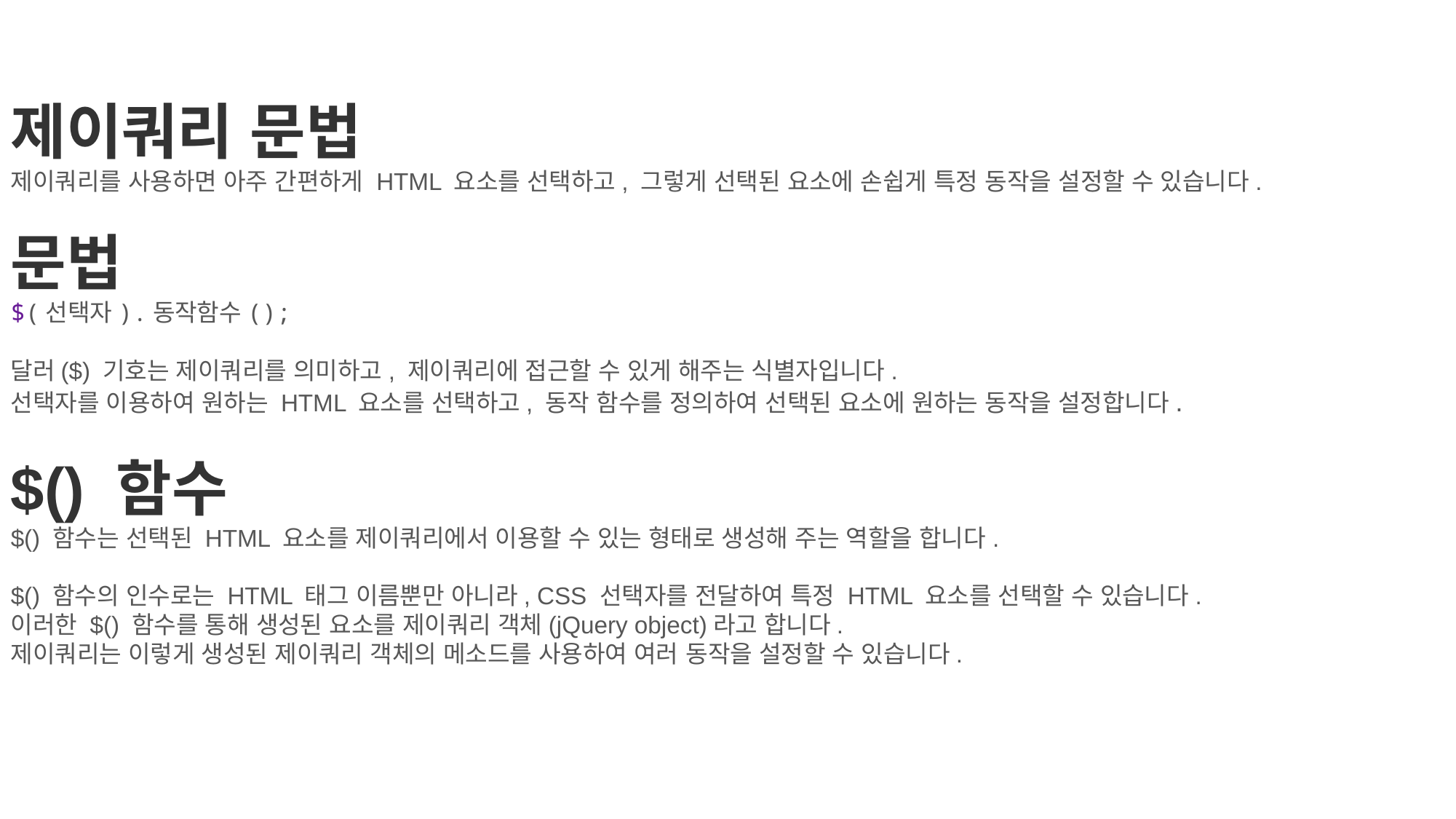

제이쿼리 문법
제이쿼리를 사용하면 아주 간편하게 HTML 요소를 선택하고, 그렇게 선택된 요소에 손쉽게 특정 동작을 설정할 수 있습니다.

문법
$(선택자).동작함수();

달러($) 기호는 제이쿼리를 의미하고, 제이쿼리에 접근할 수 있게 해주는 식별자입니다.
선택자를 이용하여 원하는 HTML 요소를 선택하고, 동작 함수를 정의하여 선택된 요소에 원하는 동작을 설정합니다.

$() 함수
$() 함수는 선택된 HTML 요소를 제이쿼리에서 이용할 수 있는 형태로 생성해 주는 역할을 합니다.

$() 함수의 인수로는 HTML 태그 이름뿐만 아니라, CSS 선택자를 전달하여 특정 HTML 요소를 선택할 수 있습니다.
이러한 $() 함수를 통해 생성된 요소를 제이쿼리 객체(jQuery object)라고 합니다.
제이쿼리는 이렇게 생성된 제이쿼리 객체의 메소드를 사용하여 여러 동작을 설정할 수 있습니다.